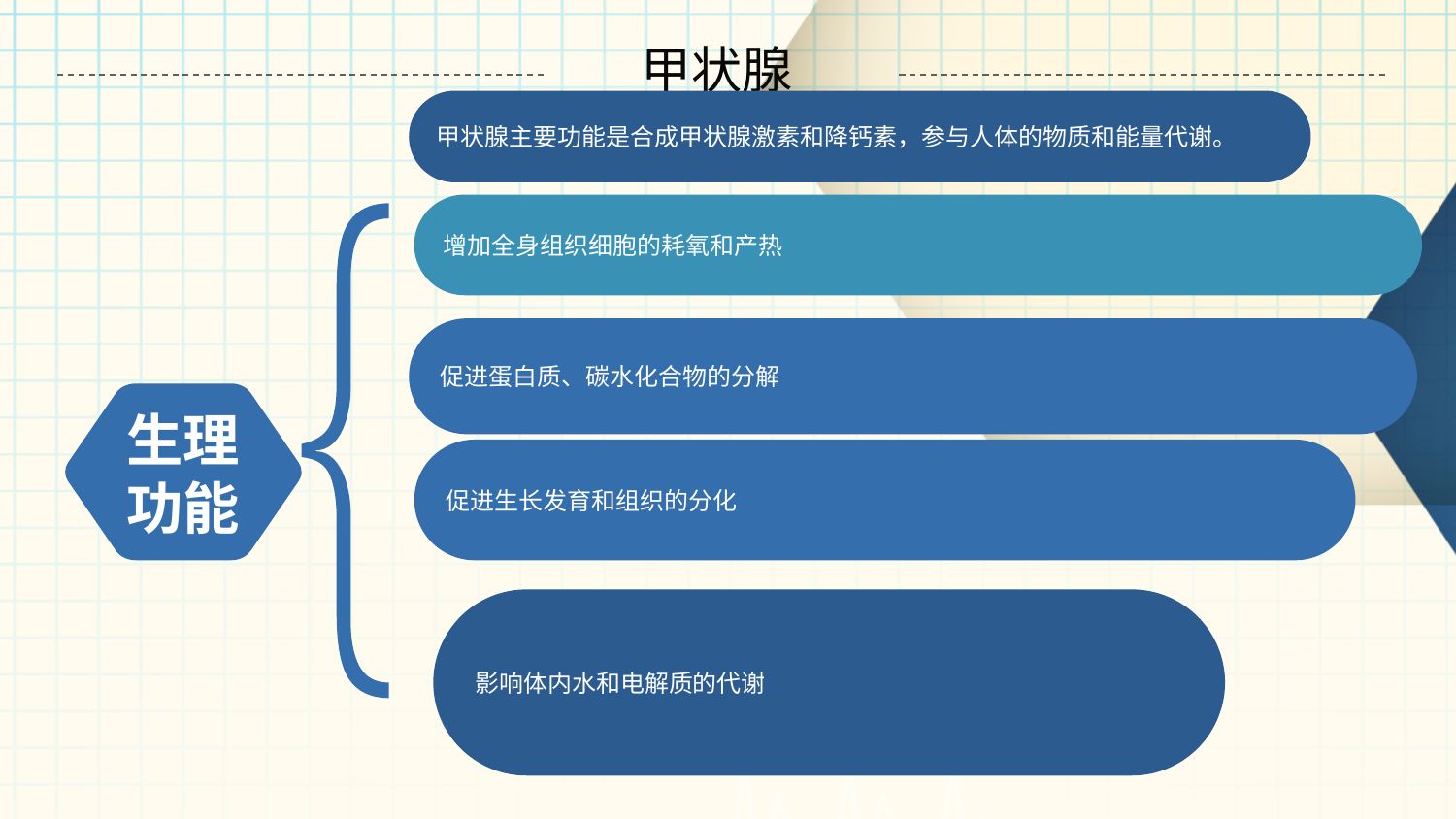

甲状腺
甲状腺主要功能是合成甲状腺激素和降钙素，参与人体的物质和能量代谢。
增加全身组织细胞的耗氧和产热

促进蛋白质、碳水化合物的分解

生理功能
促进生长发育和组织的分化
影响体内水和电解质的代谢